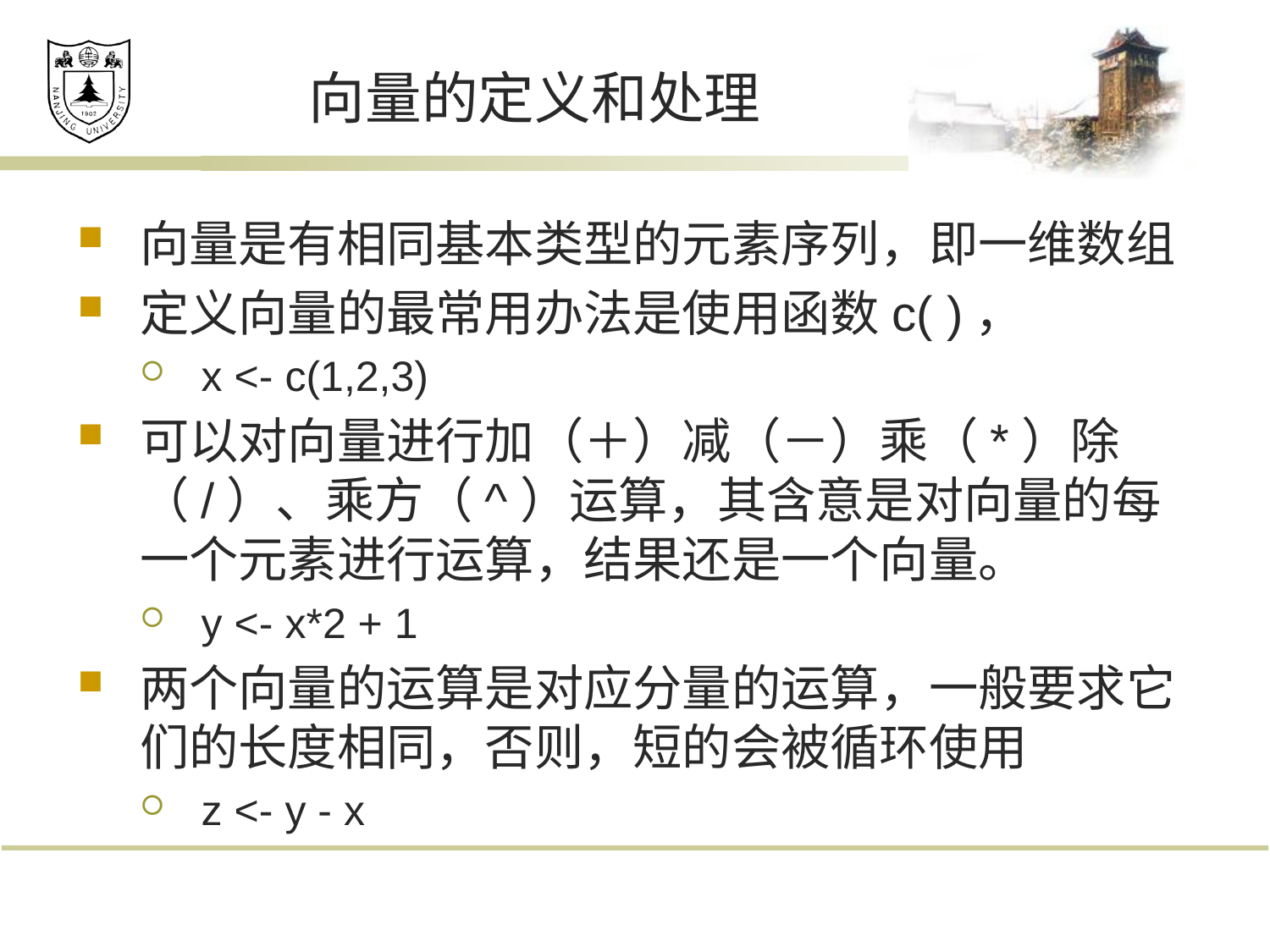

# 向量的定义和处理
向量是有相同基本类型的元素序列，即一维数组
定义向量的最常用办法是使用函数c( )，
x <- c(1,2,3)
可以对向量进行加（＋）减（－）乘（*）除（/）、乘方（^）运算，其含意是对向量的每一个元素进行运算，结果还是一个向量。
y <- x*2 + 1
两个向量的运算是对应分量的运算，一般要求它们的长度相同，否则，短的会被循环使用
z <- y - x